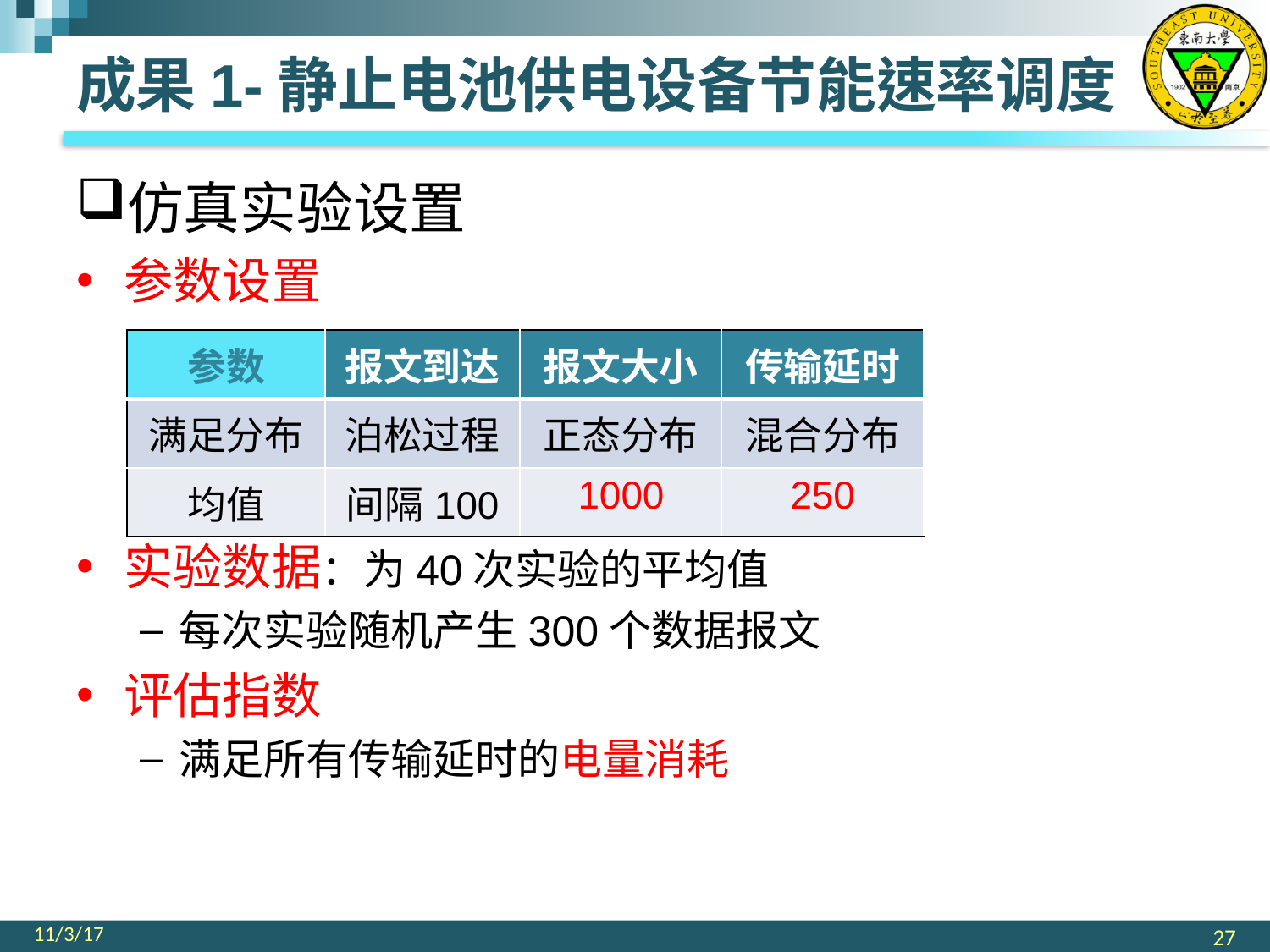

# 成果1-静止电池供电设备节能速率调度
仿真实验设置
参数设置

实验数据：为40次实验的平均值
每次实验随机产生300个数据报文
评估指数
满足所有传输延时的电量消耗
| 参数 | 报文到达 | 报文大小 | 传输延时 |
| --- | --- | --- | --- |
| 满足分布 | 泊松过程 | 正态分布 | 混合分布 |
| 均值 | 间隔100 | 1000 | 250 |
11/3/17
27